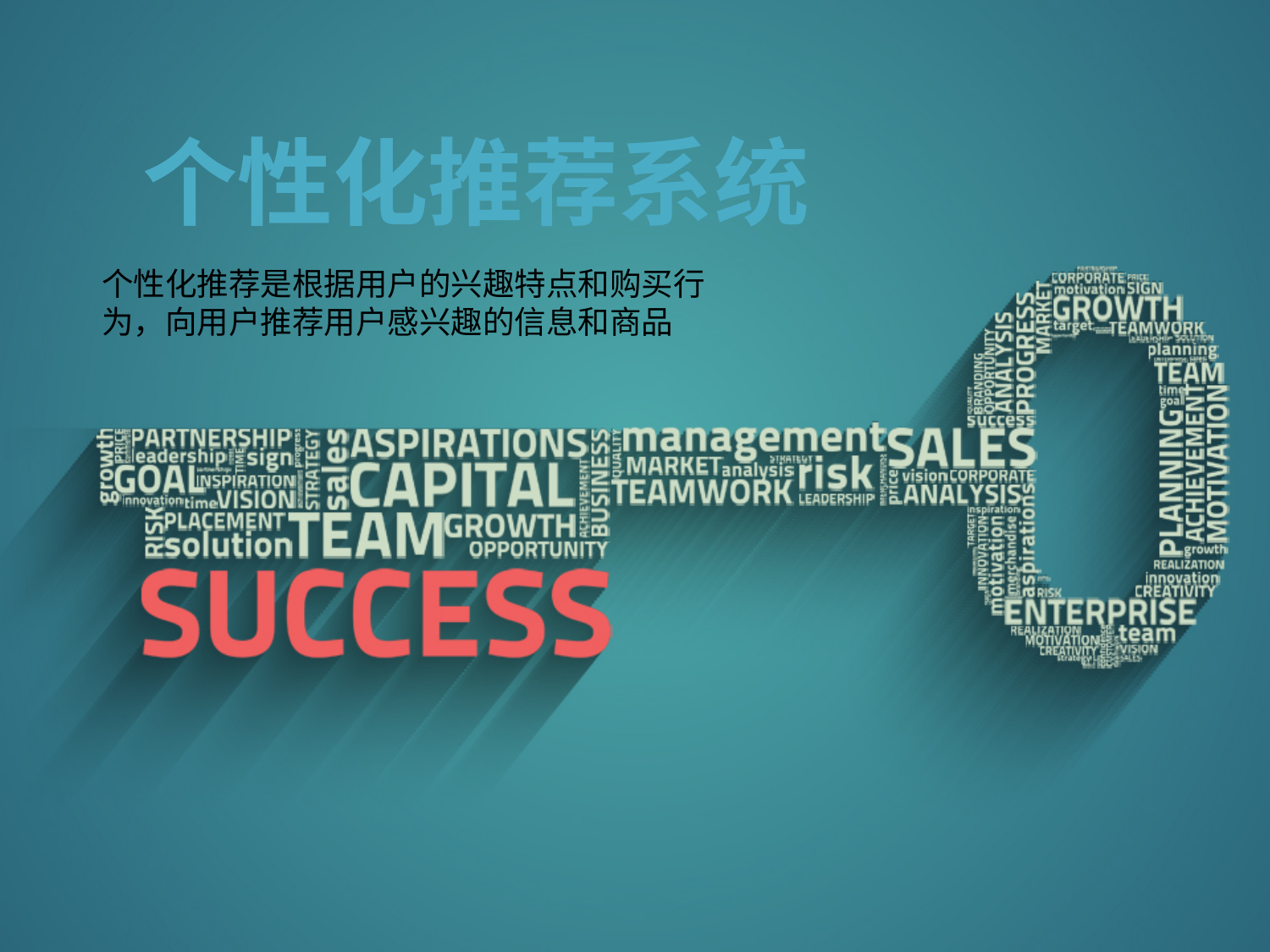

个性化推荐系统
个性化推荐是根据用户的兴趣特点和购买行为，向用户推荐用户感兴趣的信息和商品